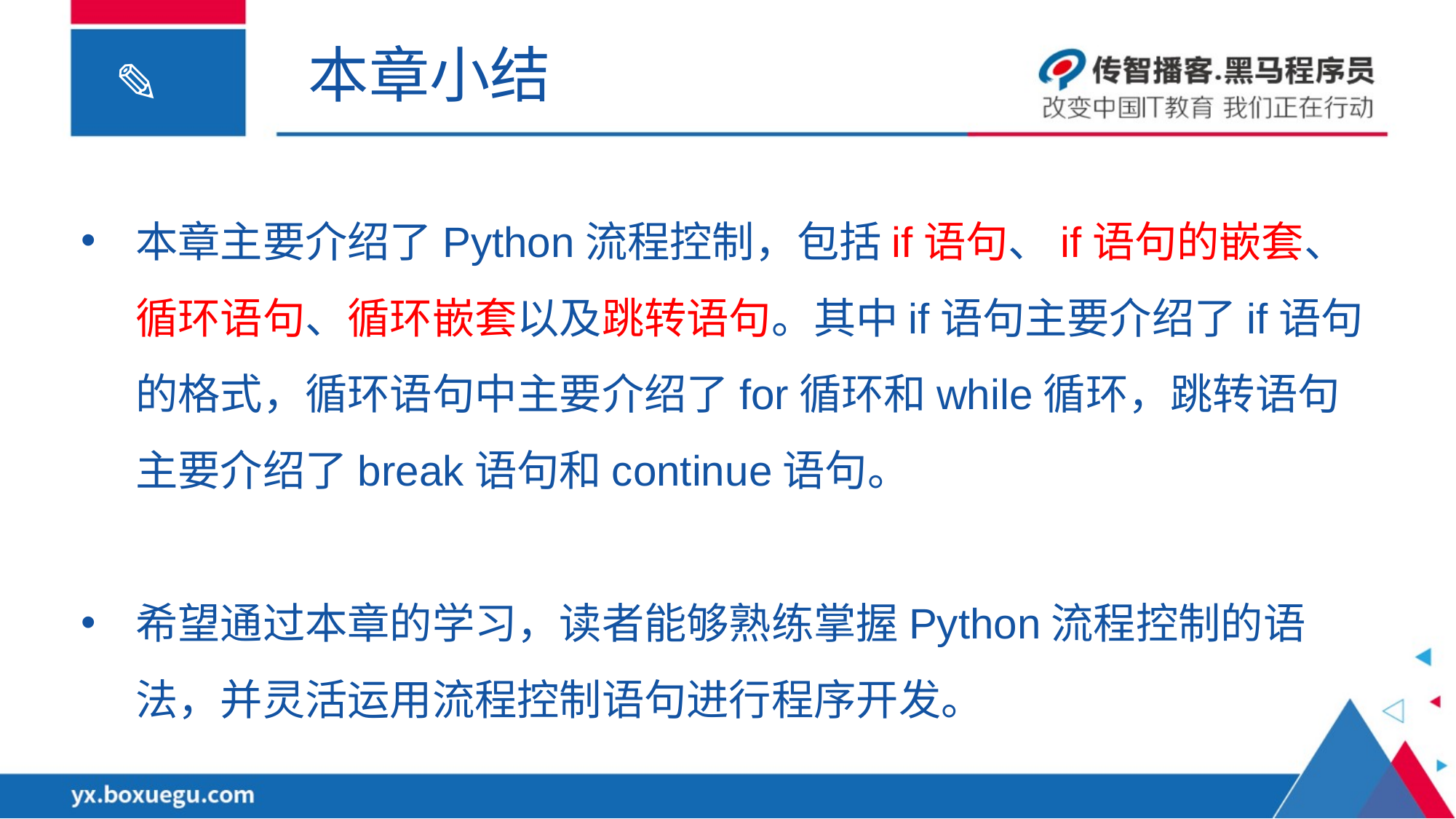

本章小结
本章主要介绍了Python流程控制，包括if语句、if语句的嵌套、循环语句、循环嵌套以及跳转语句。其中if语句主要介绍了if语句的格式，循环语句中主要介绍了for循环和while循环，跳转语句主要介绍了break语句和continue语句。

希望通过本章的学习，读者能够熟练掌握Python流程控制的语法，并灵活运用流程控制语句进行程序开发。